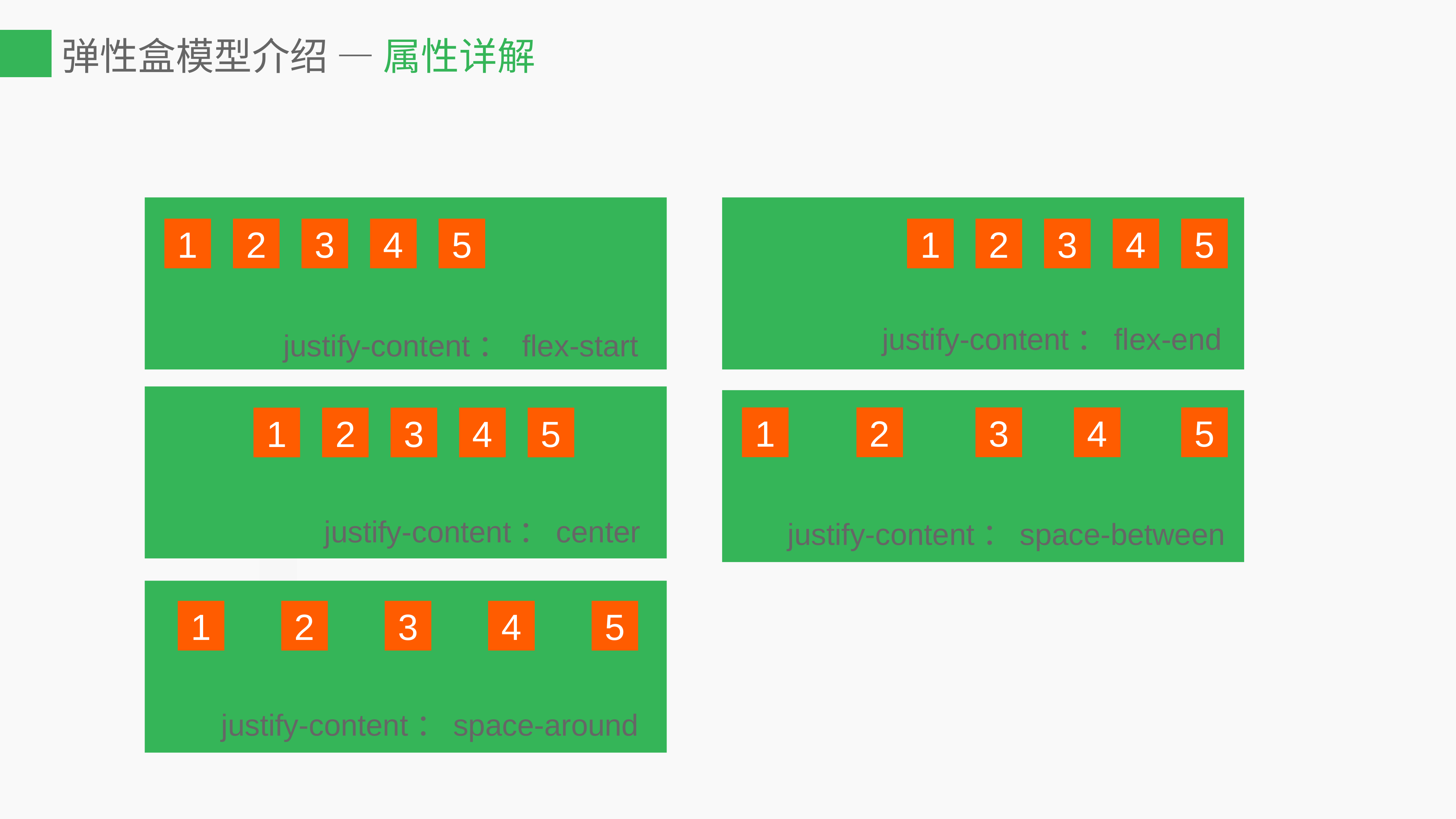

# 弹性盒模型介绍 — 属性详解

1
2
3
4
5
justify-content： flex-start

1
2
3
4
5
justify-content：flex-end

1
2
3
4
5
justify-content：center

1
2
3
4
5
justify-content：space-between

1
2
3
4
5
justify-content：space-around